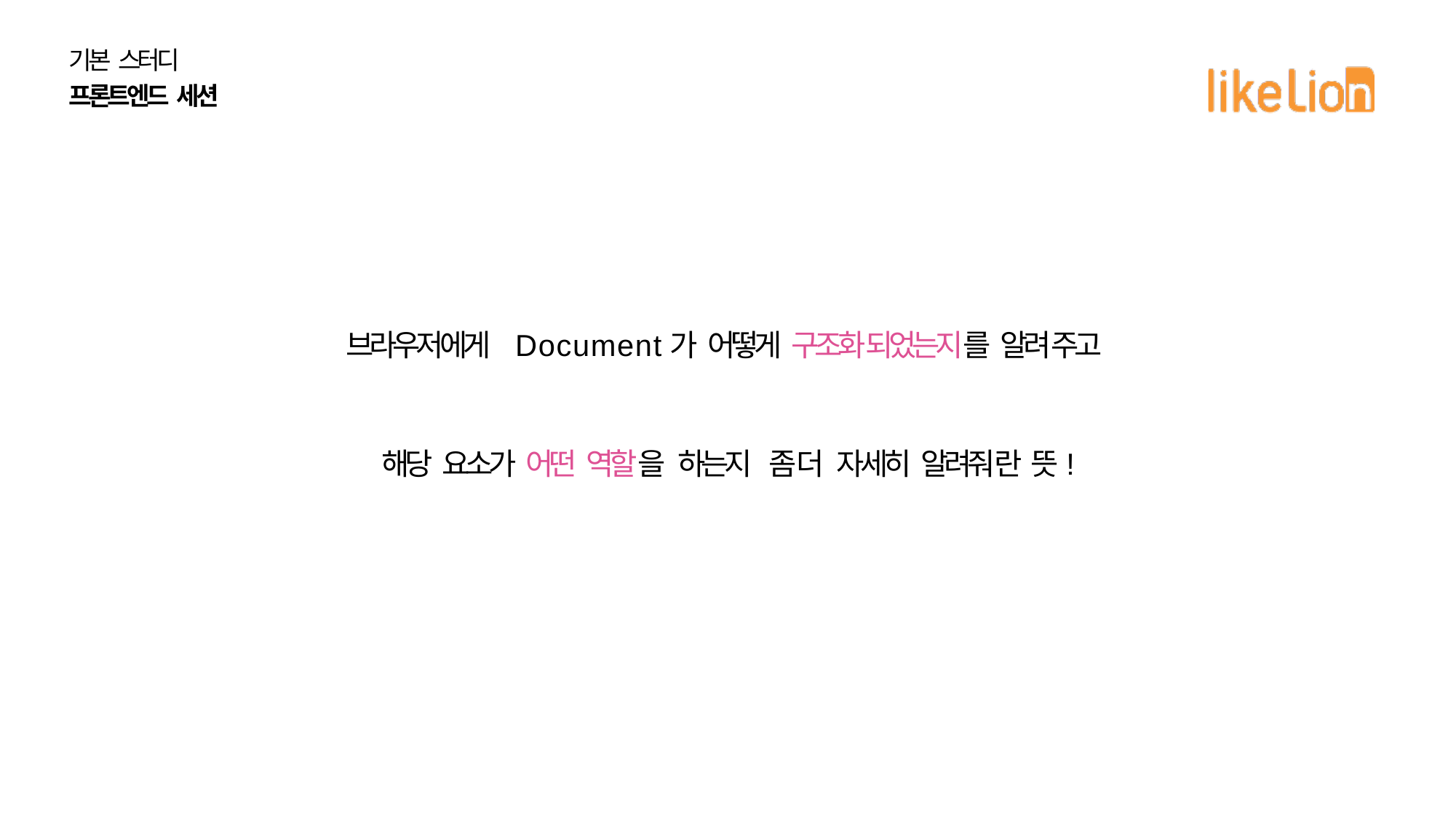

기본 스터디
프론트엔드 세션

브라우저에게  Document가 어떻게  구조화 되었는지를  알려 주고
해당  요소가  어떤  역할을  하는지   좀 더  자세히  알려줘 란 뜻!